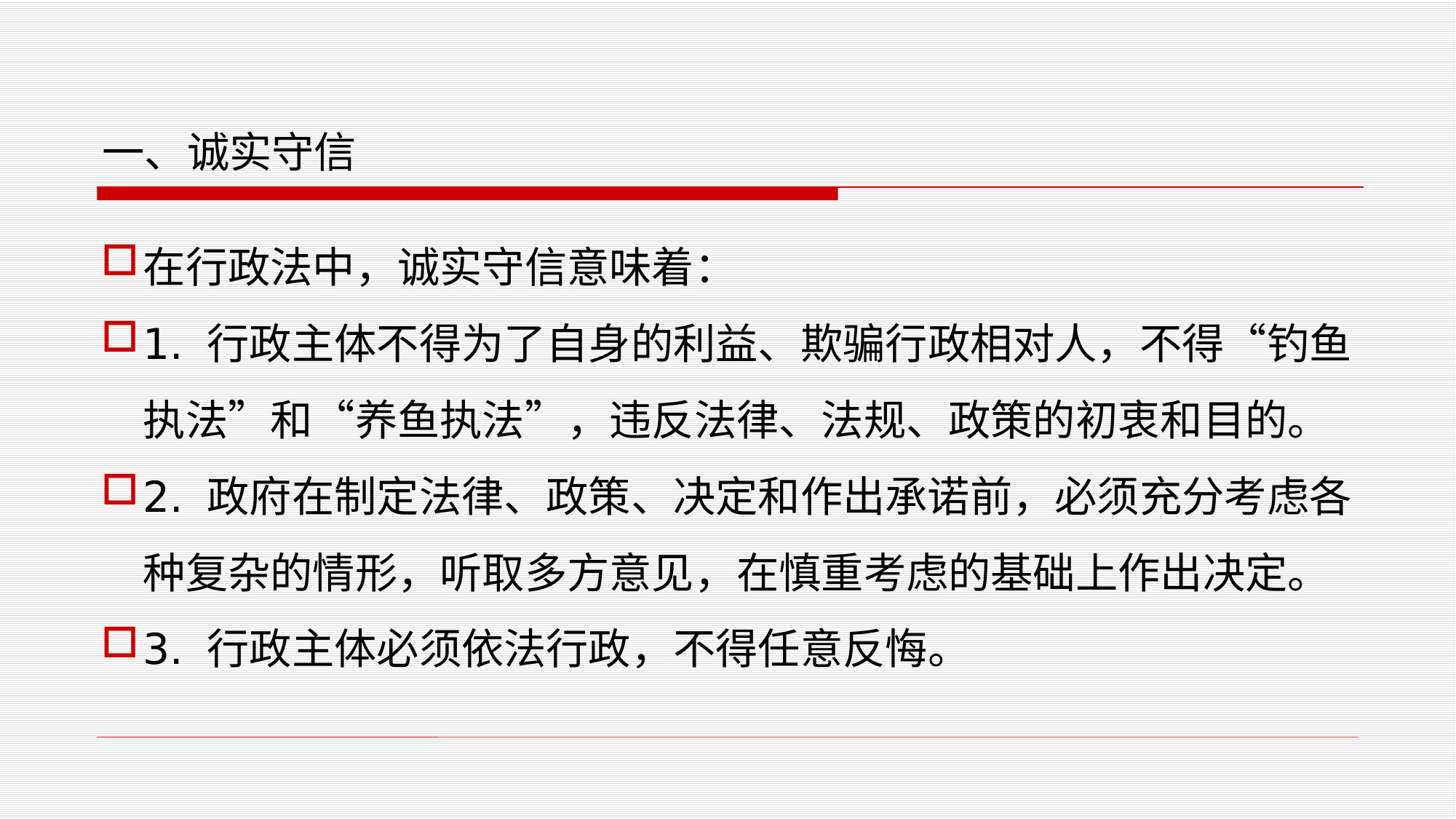

# 一、诚实守信
在行政法中，诚实守信意味着：
1. 行政主体不得为了自身的利益、欺骗行政相对人，不得“钓鱼执法”和“养鱼执法”，违反法律、法规、政策的初衷和目的。
2. 政府在制定法律、政策、决定和作出承诺前，必须充分考虑各种复杂的情形，听取多方意见，在慎重考虑的基础上作出决定。
3. 行政主体必须依法行政，不得任意反悔。